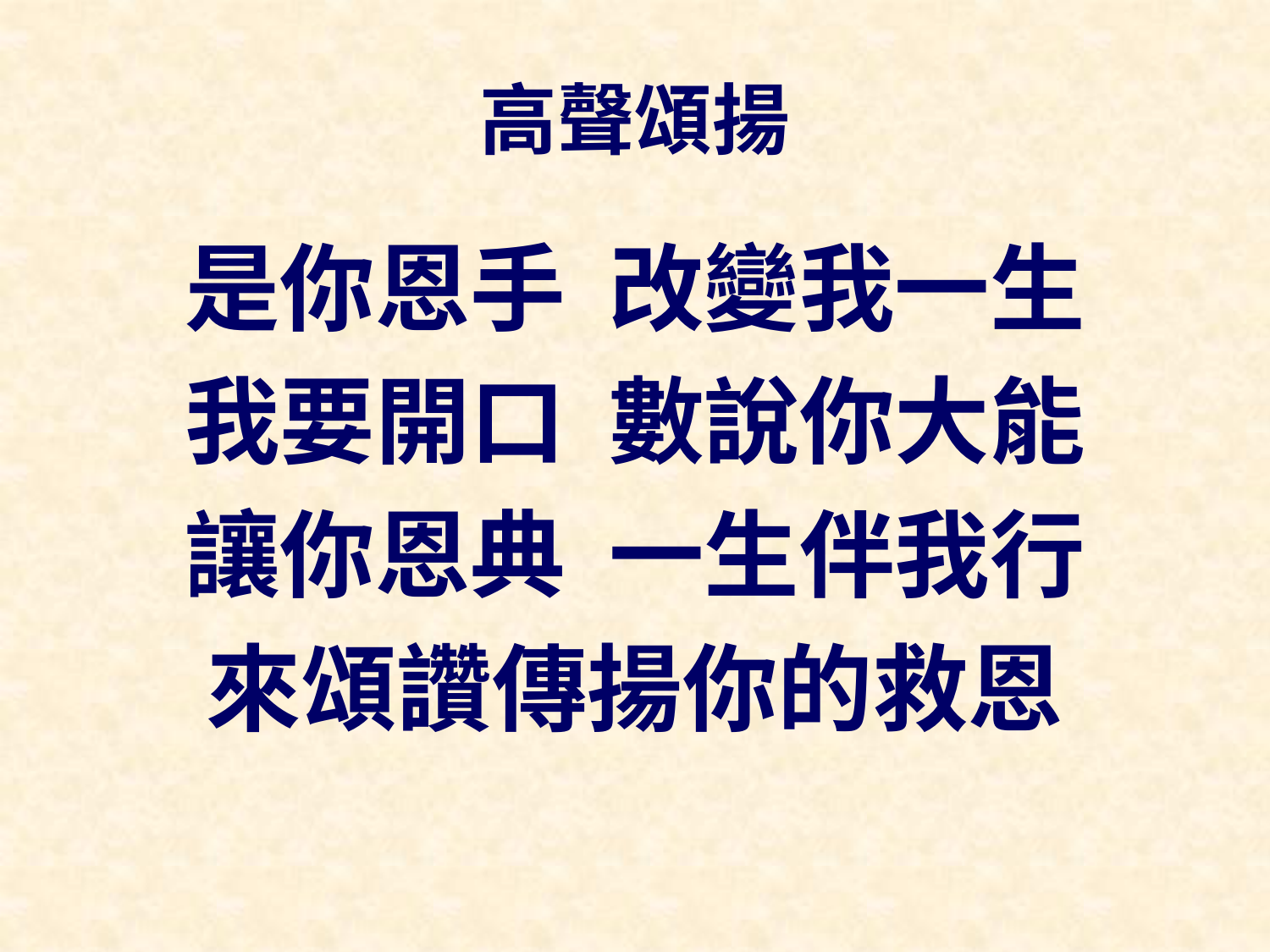

# 高聲頌揚
是你恩手  改變我一生
我要開口  數說你大能
讓你恩典  一生伴我行
來頌讚傳揚你的救恩